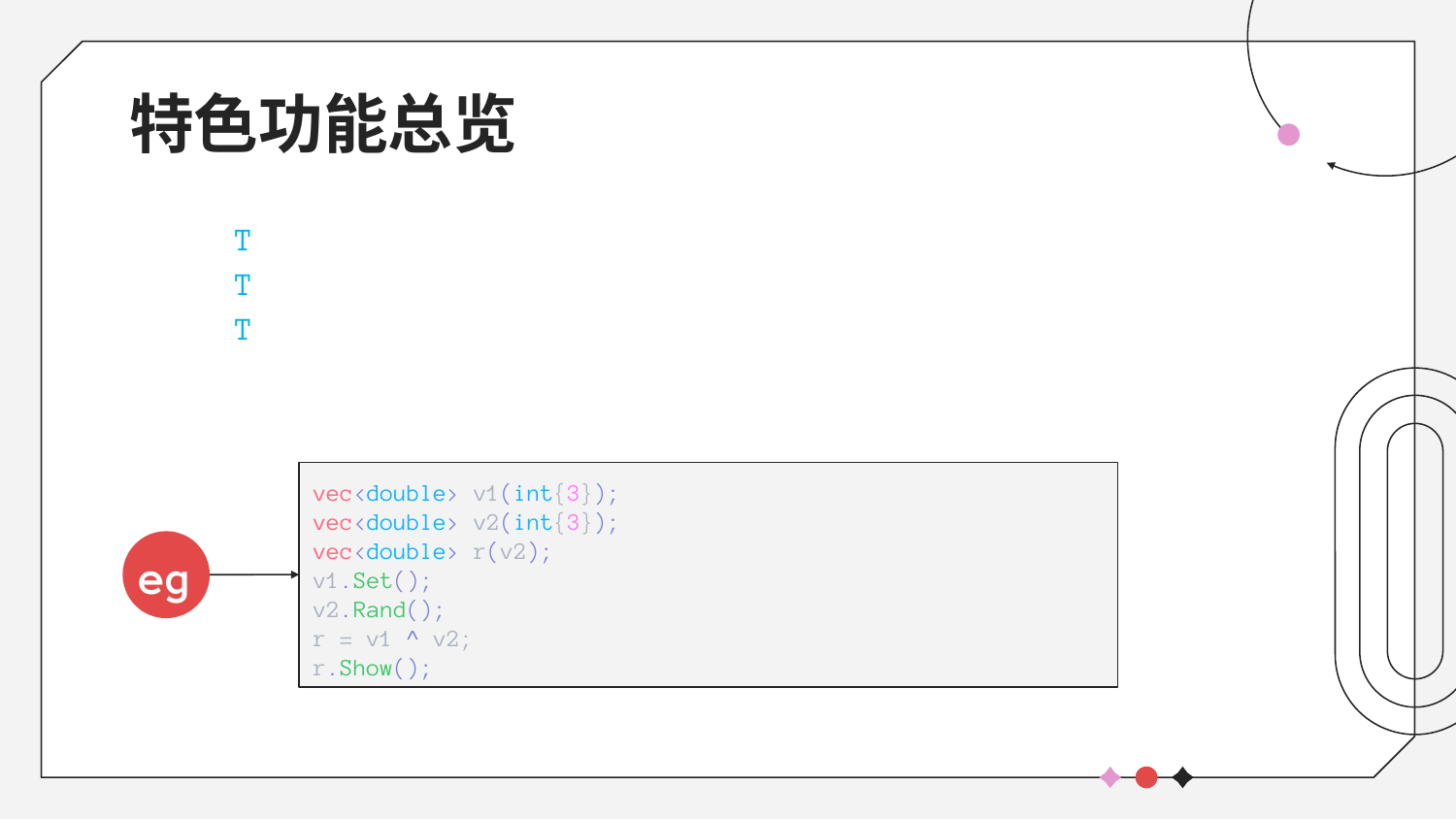

# 特色功能总览
1.vec<T>::Set()			// 终端化赋予各维度值
2.vec<T>::Rand()			// 随机化赋予各维度值
3.vec<T>::Show()			// 终端化列举向量实例信息
4.异或运算符重载			// 求解向量外积

vec<double> v1(int{3});
vec<double> v2(int{3});
vec<double> r(v2);
v1.Set();
v2.Rand();
r = v1 ^ v2;
r.Show();
eg